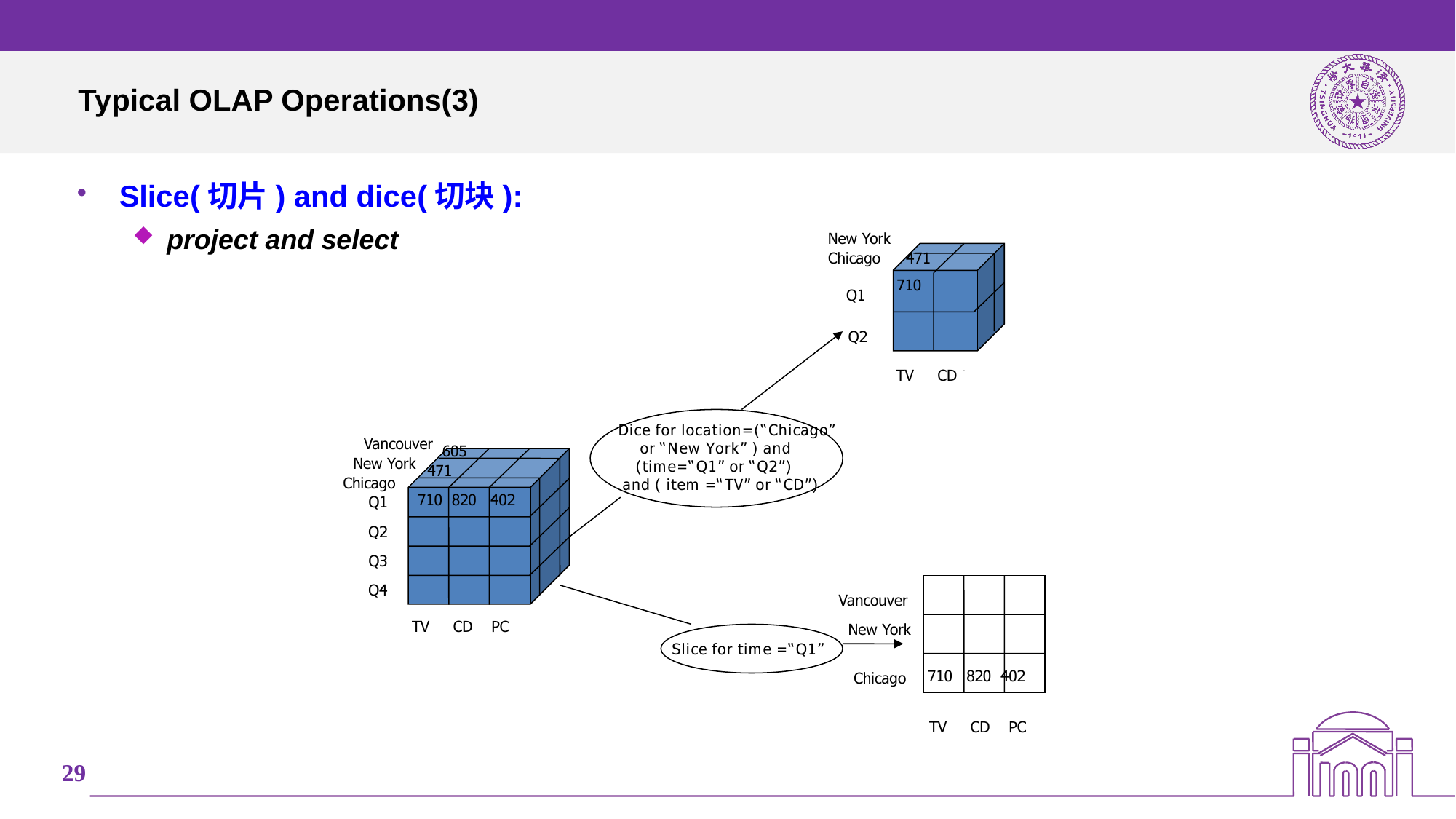

# Typical OLAP Operations(3)
Slice(切片) and dice(切块):
project and select

 New York
 Chicago
   471

 710

 Q1

 Q2

  TV     CD

Dice for location=(“Chicago”
     or “New York” ) and
    (time=“Q1” or “Q2”)
 and ( item =“TV” or “CD”)
 Vancouver
 605

 New York

471

 Chicago

710  820   402
Q1

Q2

Q3

Q4

 Vancouver
 TV     CD    PC
 New York

Slice for time =“Q1”

 710   820  402
Chicago
 TV     CD    PC